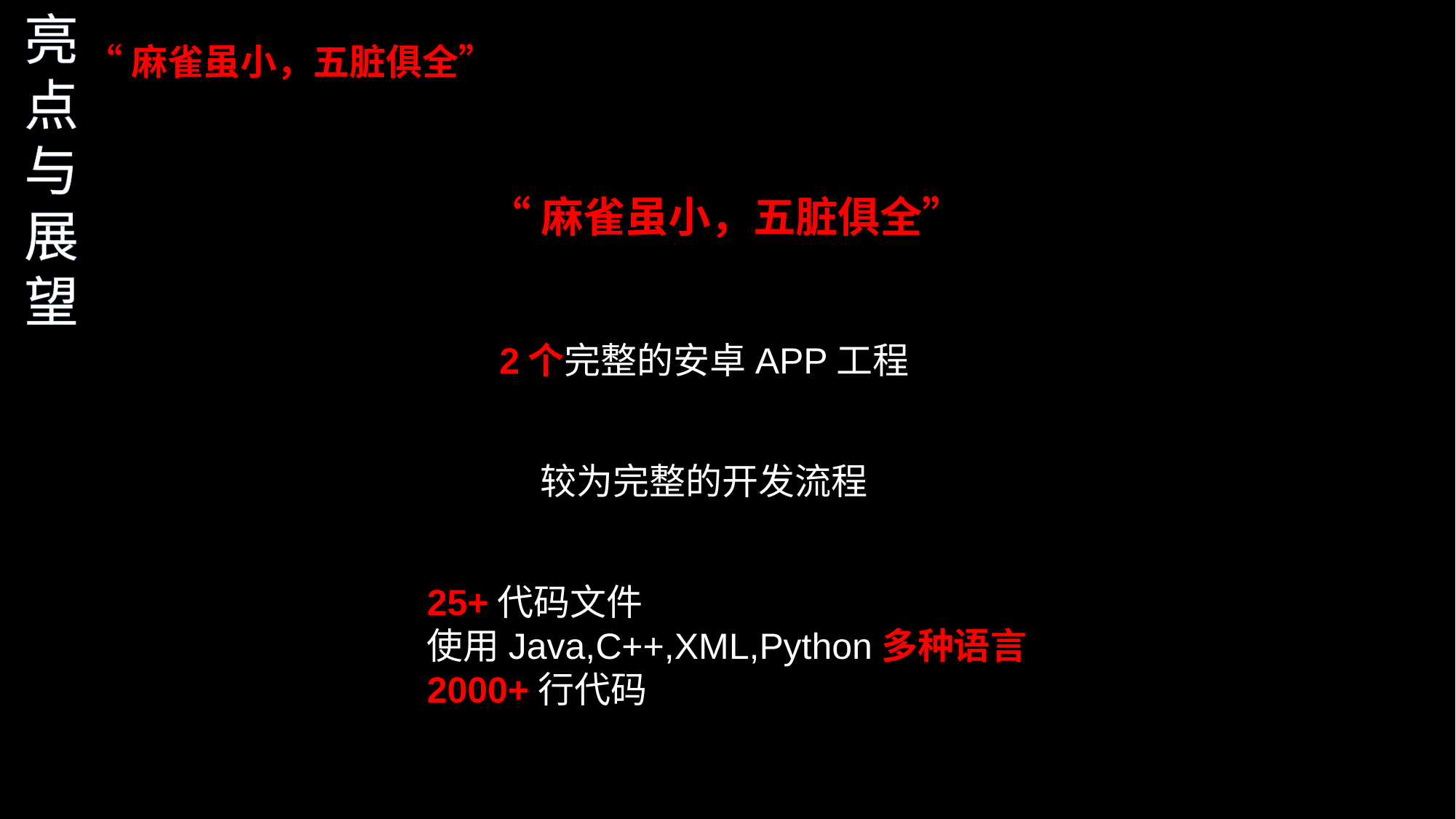

亮点与展望
“麻雀虽小，五脏俱全”
“麻雀虽小，五脏俱全”
2个完整的安卓APP工程
较为完整的开发流程
25+代码文件
使用Java,C++,XML,Python多种语言
2000+行代码